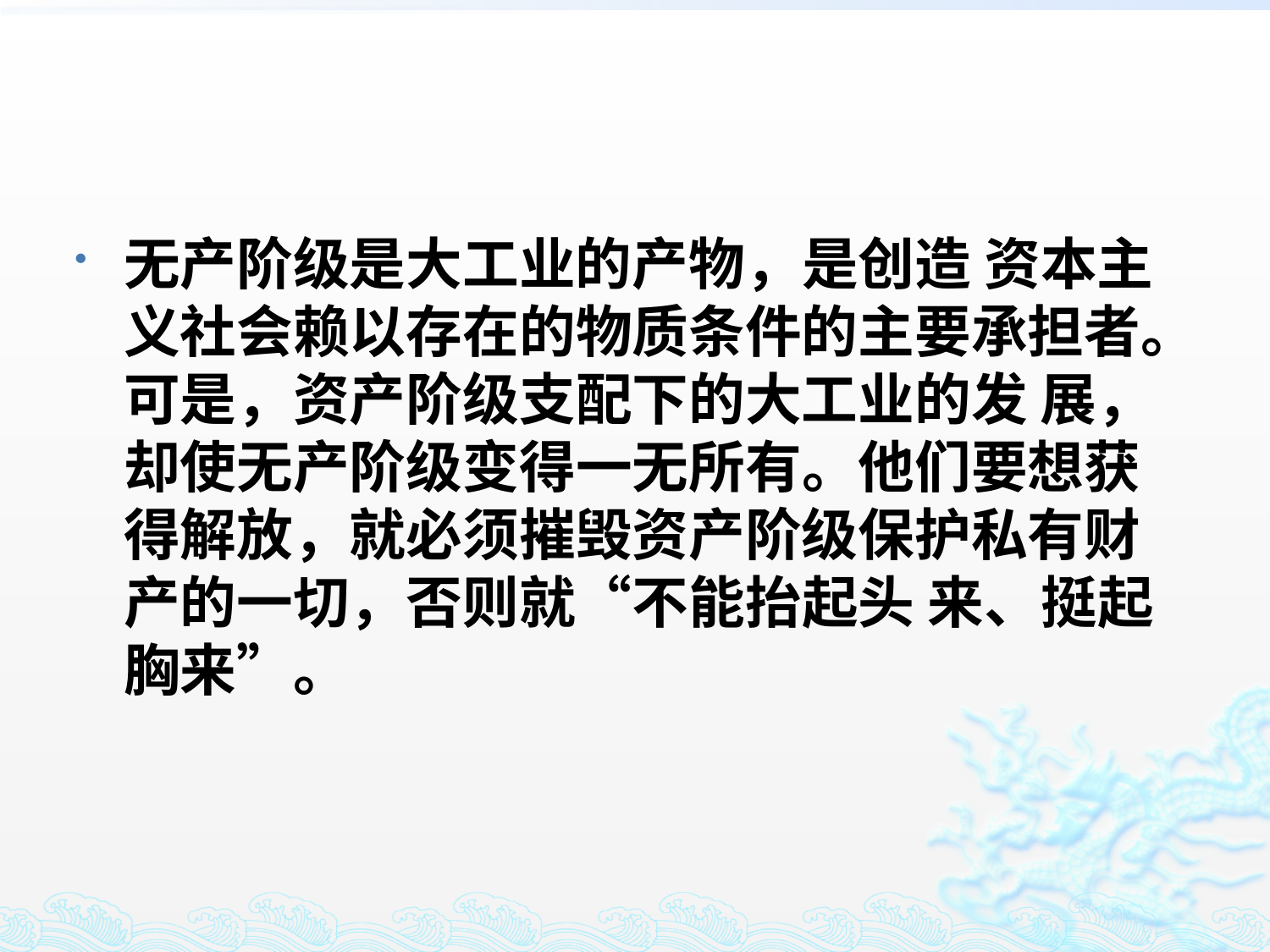

无产阶级是大工业的产物，是创造 资本主义社会赖以存在的物质条件的主要承担者。可是，资产阶级支配下的大工业的发 展，却使无产阶级变得一无所有。他们要想获得解放，就必须摧毁资产阶级保护私有财产的一切，否则就“不能抬起头 来、挺起胸来”。